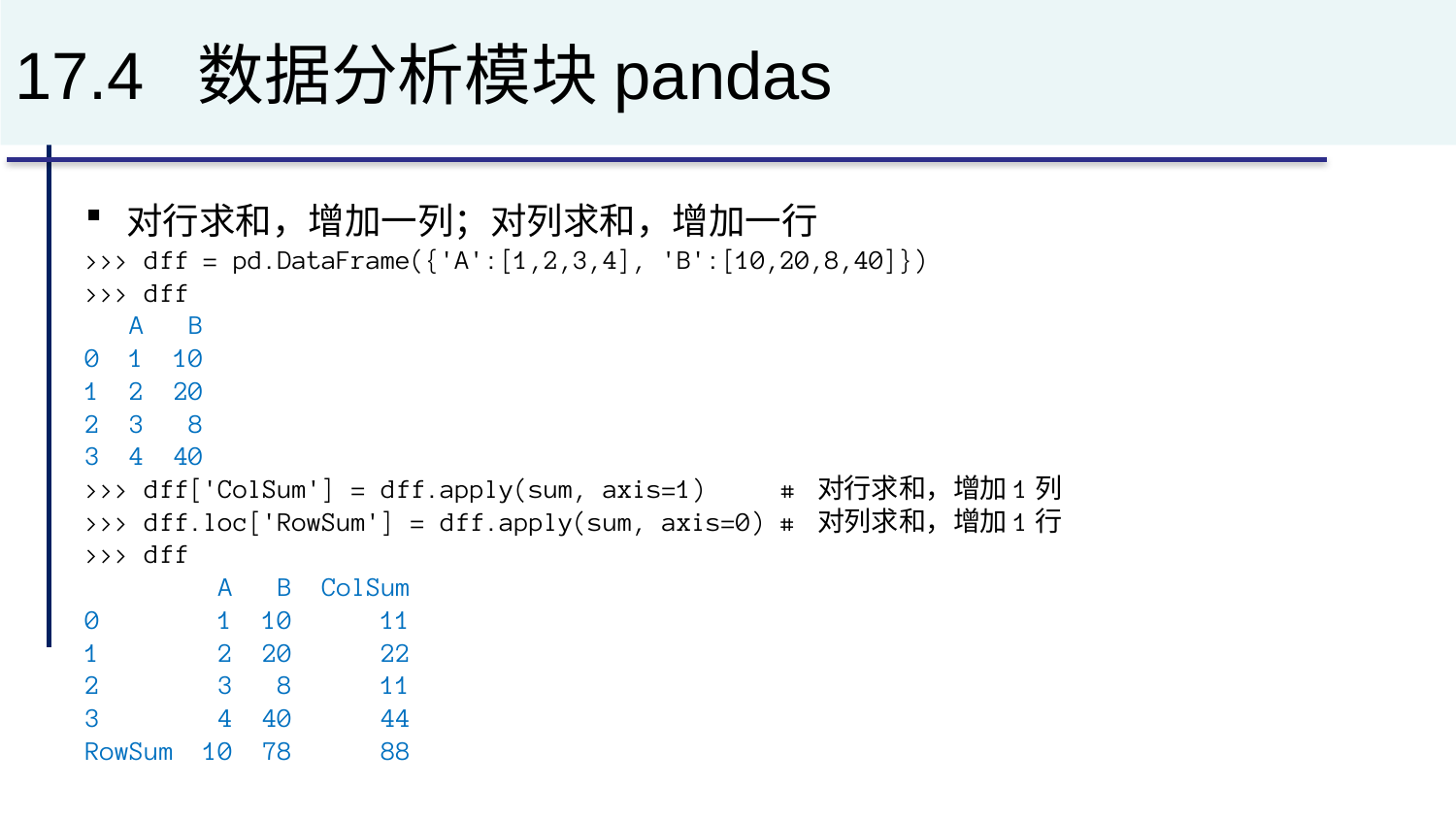

# 17.4  数据分析模块pandas
对行求和，增加一列；对列求和，增加一行
>>> dff = pd.DataFrame({'A':[1,2,3,4], 'B':[10,20,8,40]})
>>> dff
   A   B
0  1  10
1  2  20
2  3   8
3  4  40
>>> dff['ColSum'] = dff.apply(sum, axis=1)     # 对行求和，增加1列
>>> dff.loc['RowSum'] = dff.apply(sum, axis=0) # 对列求和，增加1行
>>> dff
         A   B  ColSum
0        1  10      11
1        2  20      22
2        3   8      11
3        4  40      44
RowSum  10  78      88